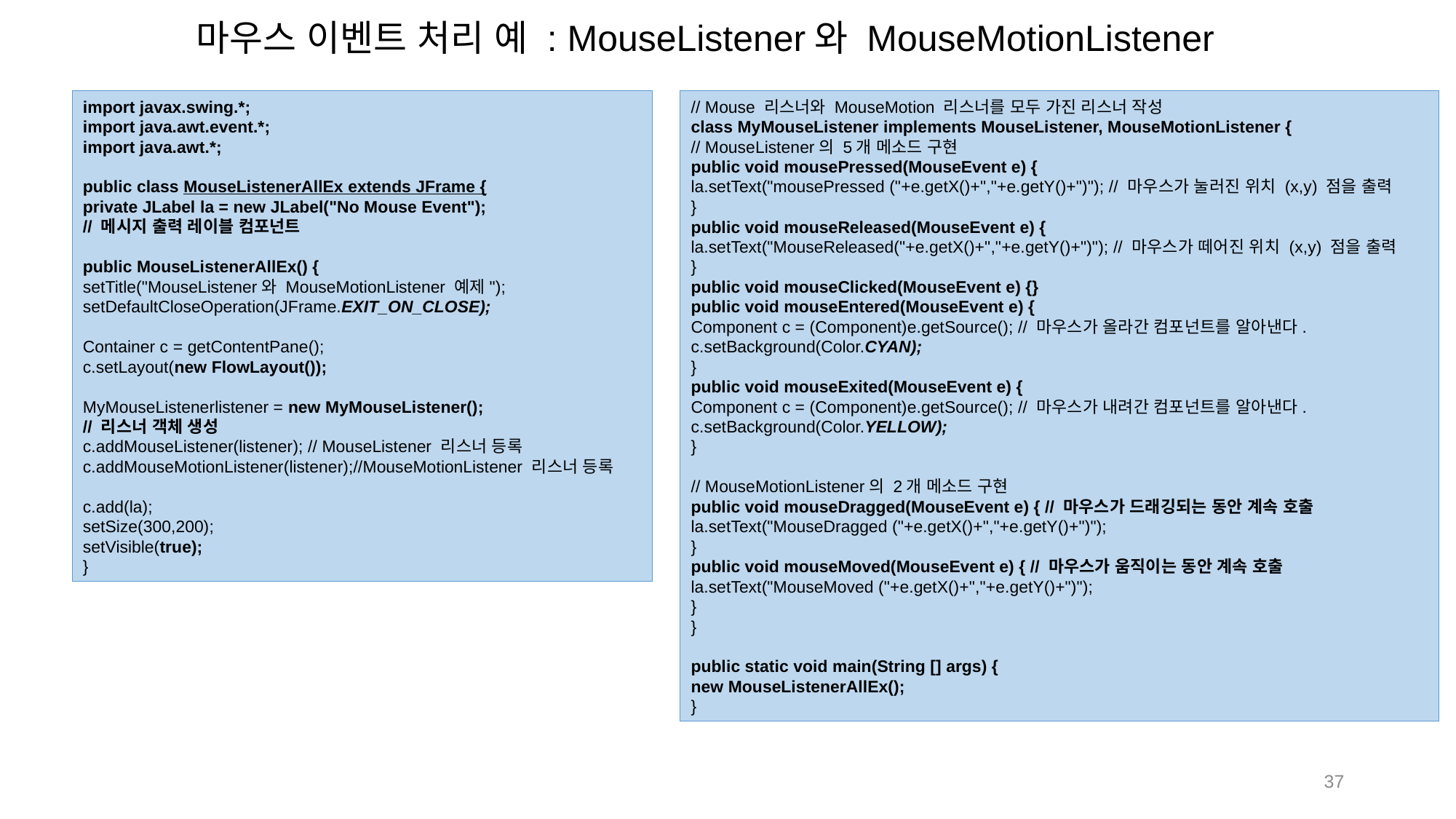

마우스 이벤트 처리 예 : MouseListener와 MouseMotionListener
import javax.swing.*;
import java.awt.event.*;
import java.awt.*;

public class MouseListenerAllEx extends JFrame {
private JLabel la = new JLabel("No Mouse Event");
// 메시지 출력 레이블 컴포넌트

public MouseListenerAllEx() {
setTitle("MouseListener와 MouseMotionListener 예제");
setDefaultCloseOperation(JFrame.EXIT_ON_CLOSE);

Container c = getContentPane();
c.setLayout(new FlowLayout());

MyMouseListenerlistener = new MyMouseListener();
// 리스너 객체 생성
c.addMouseListener(listener); // MouseListener 리스너 등록
c.addMouseMotionListener(listener);//MouseMotionListener 리스너 등록

c.add(la);
setSize(300,200);
setVisible(true);
}
// Mouse 리스너와 MouseMotion 리스너를 모두 가진 리스너 작성
class MyMouseListener implements MouseListener, MouseMotionListener {
// MouseListener의 5개 메소드 구현
public void mousePressed(MouseEvent e) {
la.setText("mousePressed ("+e.getX()+","+e.getY()+")"); // 마우스가 눌러진 위치 (x,y) 점을 출력
}
public void mouseReleased(MouseEvent e) {
la.setText("MouseReleased("+e.getX()+","+e.getY()+")"); // 마우스가 떼어진 위치 (x,y) 점을 출력
}
public void mouseClicked(MouseEvent e) {}
public void mouseEntered(MouseEvent e) {
Component c = (Component)e.getSource(); // 마우스가 올라간 컴포넌트를 알아낸다.
c.setBackground(Color.CYAN);
}
public void mouseExited(MouseEvent e) {
Component c = (Component)e.getSource(); // 마우스가 내려간 컴포넌트를 알아낸다.
c.setBackground(Color.YELLOW);
}

// MouseMotionListener의 2개 메소드 구현
public void mouseDragged(MouseEvent e) { // 마우스가 드래깅되는 동안 계속 호출
la.setText("MouseDragged ("+e.getX()+","+e.getY()+")");
}
public void mouseMoved(MouseEvent e) { // 마우스가 움직이는 동안 계속 호출
la.setText("MouseMoved ("+e.getX()+","+e.getY()+")");
}
}

public static void main(String [] args) {
new MouseListenerAllEx();
}
37